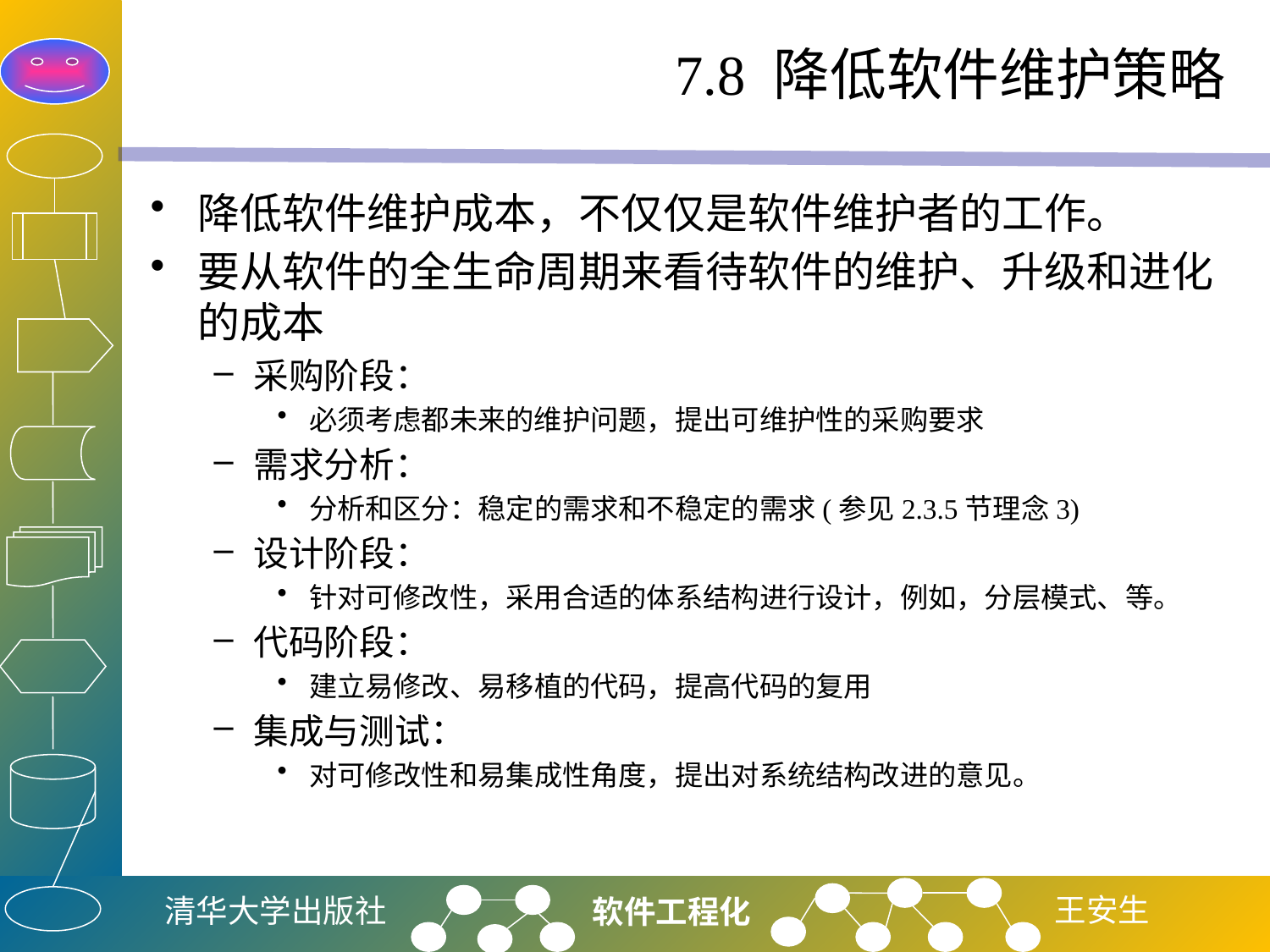

# 7.8 降低软件维护策略
降低软件维护成本，不仅仅是软件维护者的工作。
要从软件的全生命周期来看待软件的维护、升级和进化的成本
采购阶段：
必须考虑都未来的维护问题，提出可维护性的采购要求
需求分析：
分析和区分：稳定的需求和不稳定的需求(参见2.3.5节理念3)
设计阶段：
针对可修改性，采用合适的体系结构进行设计，例如，分层模式、等。
代码阶段：
建立易修改、易移植的代码，提高代码的复用
集成与测试：
对可修改性和易集成性角度，提出对系统结构改进的意见。